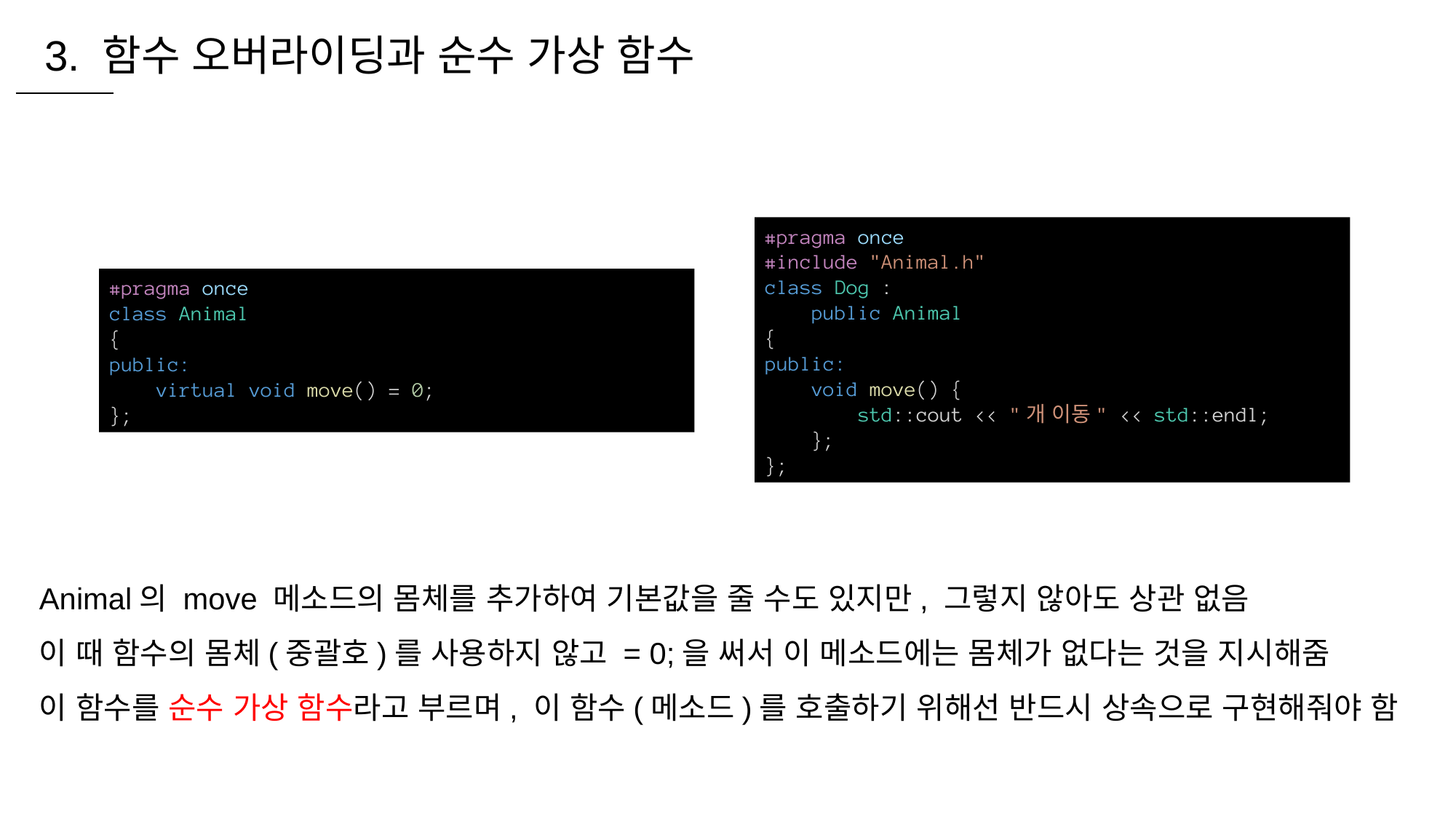

3. 함수 오버라이딩과 순수 가상 함수
#pragma once
#include "Animal.h"
class Dog :
    public Animal
{
public:
    void move() {
        std::cout << "개 이동" << std::endl;
    };
};
#pragma once
class Animal
{
public:
    virtual void move() = 0;
};
Animal의 move 메소드의 몸체를 추가하여 기본값을 줄 수도 있지만, 그렇지 않아도 상관 없음
이 때 함수의 몸체(중괄호)를 사용하지 않고 = 0;을 써서 이 메소드에는 몸체가 없다는 것을 지시해줌
이 함수를 순수 가상 함수라고 부르며, 이 함수(메소드)를 호출하기 위해선 반드시 상속으로 구현해줘야 함